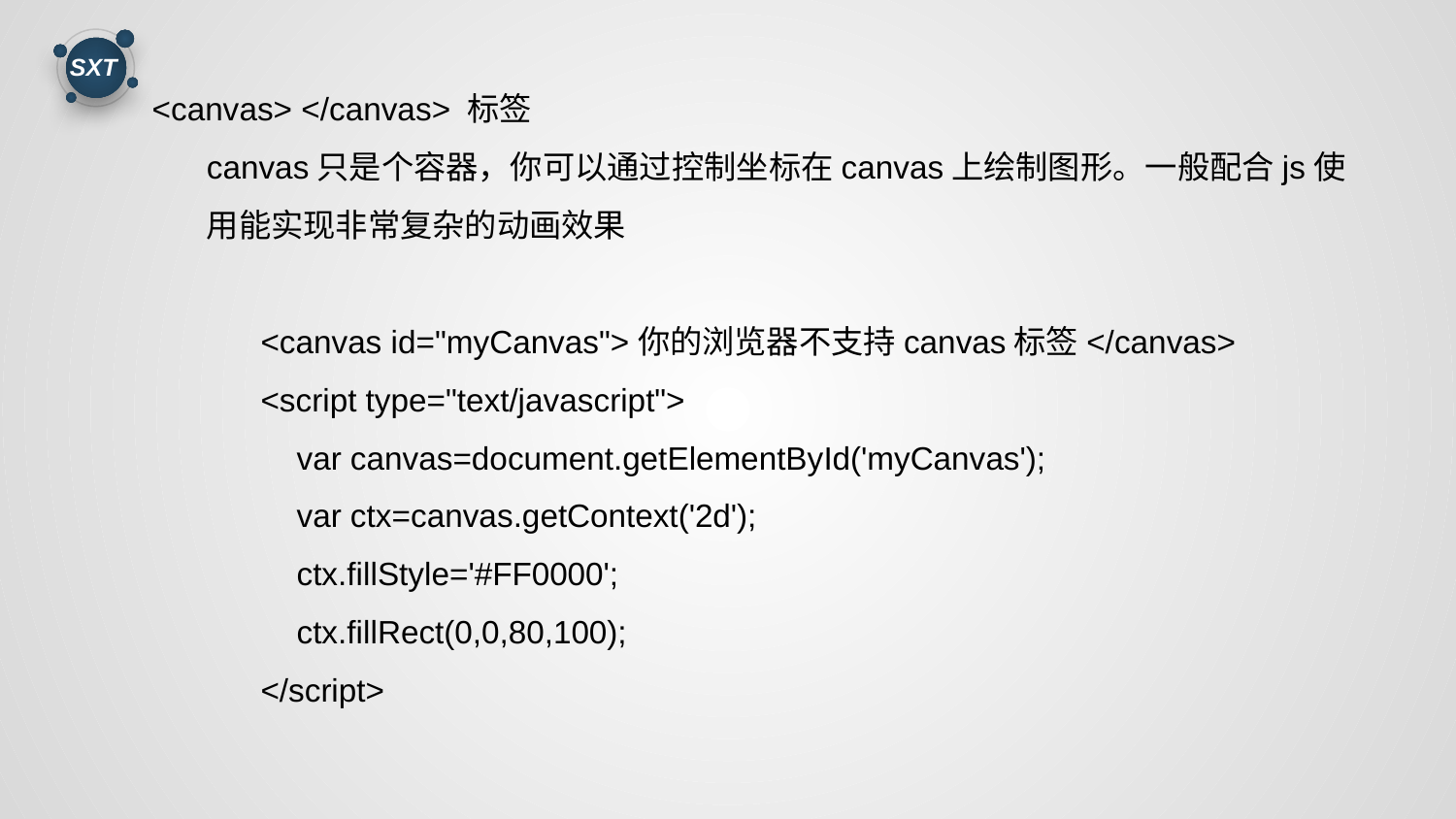

<canvas> </canvas> 标签
canvas只是个容器，你可以通过控制坐标在canvas上绘制图形。一般配合js使用能实现非常复杂的动画效果

    <canvas id="myCanvas">你的浏览器不支持canvas标签</canvas>
    <script type="text/javascript">
        var canvas=document.getElementById('myCanvas');
        var ctx=canvas.getContext('2d');
        ctx.fillStyle='#FF0000';
        ctx.fillRect(0,0,80,100);
    </script>